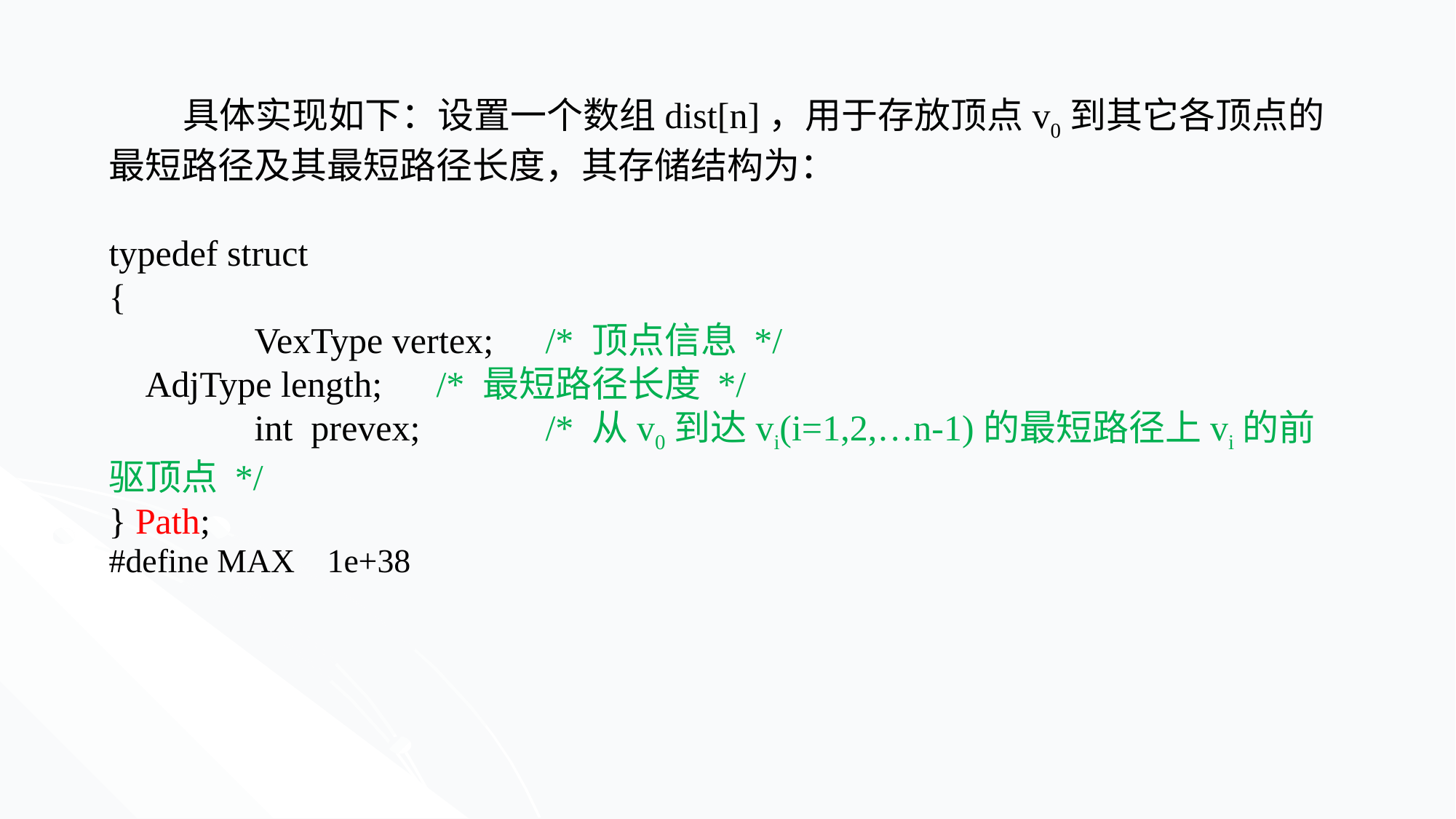

具体实现如下：设置一个数组dist[n]，用于存放顶点v0到其它各顶点的最短路径及其最短路径长度，其存储结构为：

typedef struct
{
	    VexType vertex;	/* 顶点信息 */
    AdjType length;	/* 最短路径长度 */
	    int  prevex;		/* 从v0到达vi(i=1,2,…n-1)的最短路径上vi的前驱顶点 */
} Path;
#define MAX	1e+38